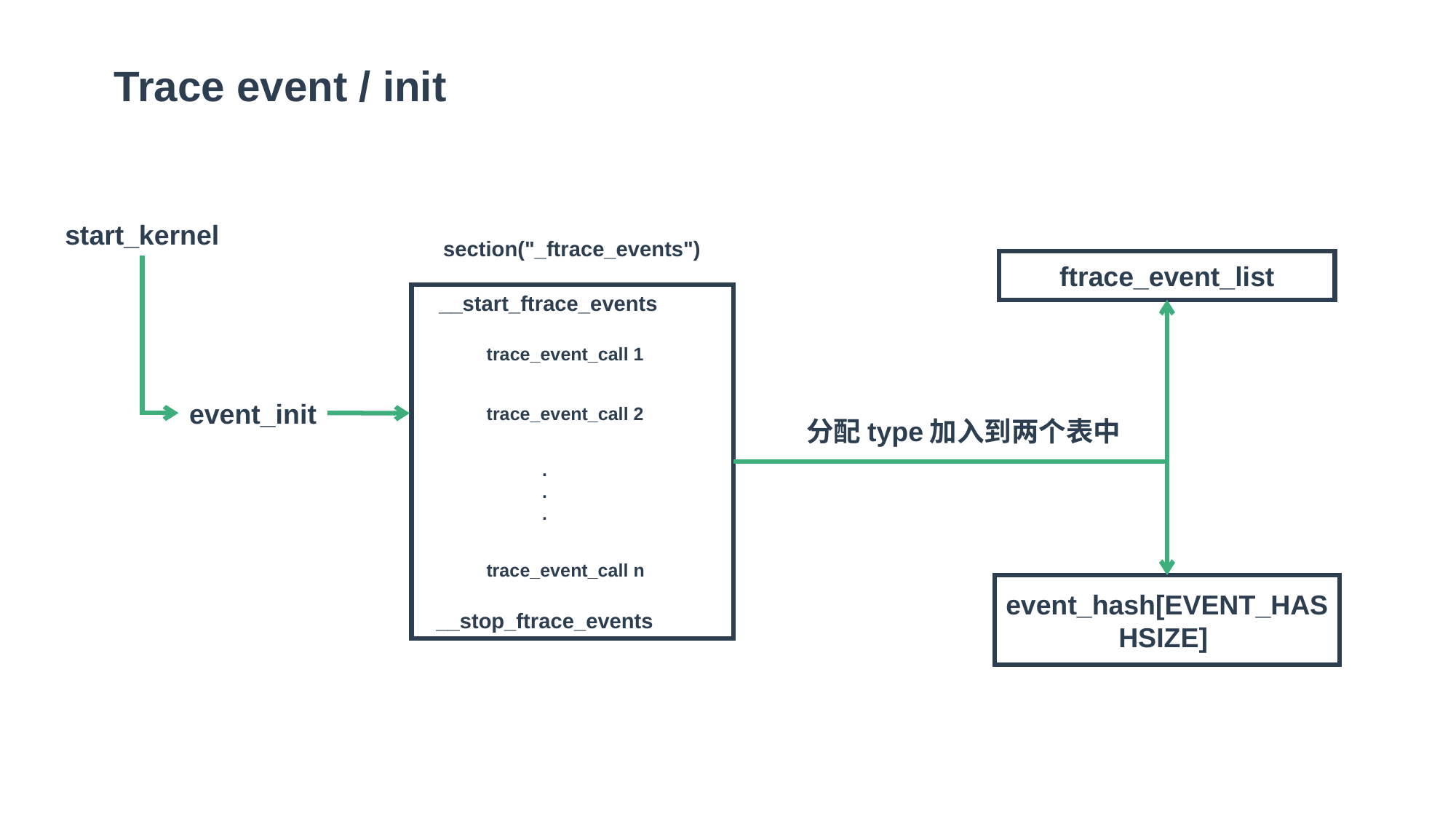

Trace event / init
start_kernel
section("_ftrace_events")

__start_ftrace_events
trace_event_call 1
trace_event_call 2
.
.
.
trace_event_call n
__stop_ftrace_events
ftrace_event_list
event_init
分配type加入到两个表中
event_hash[EVENT_HASHSIZE]